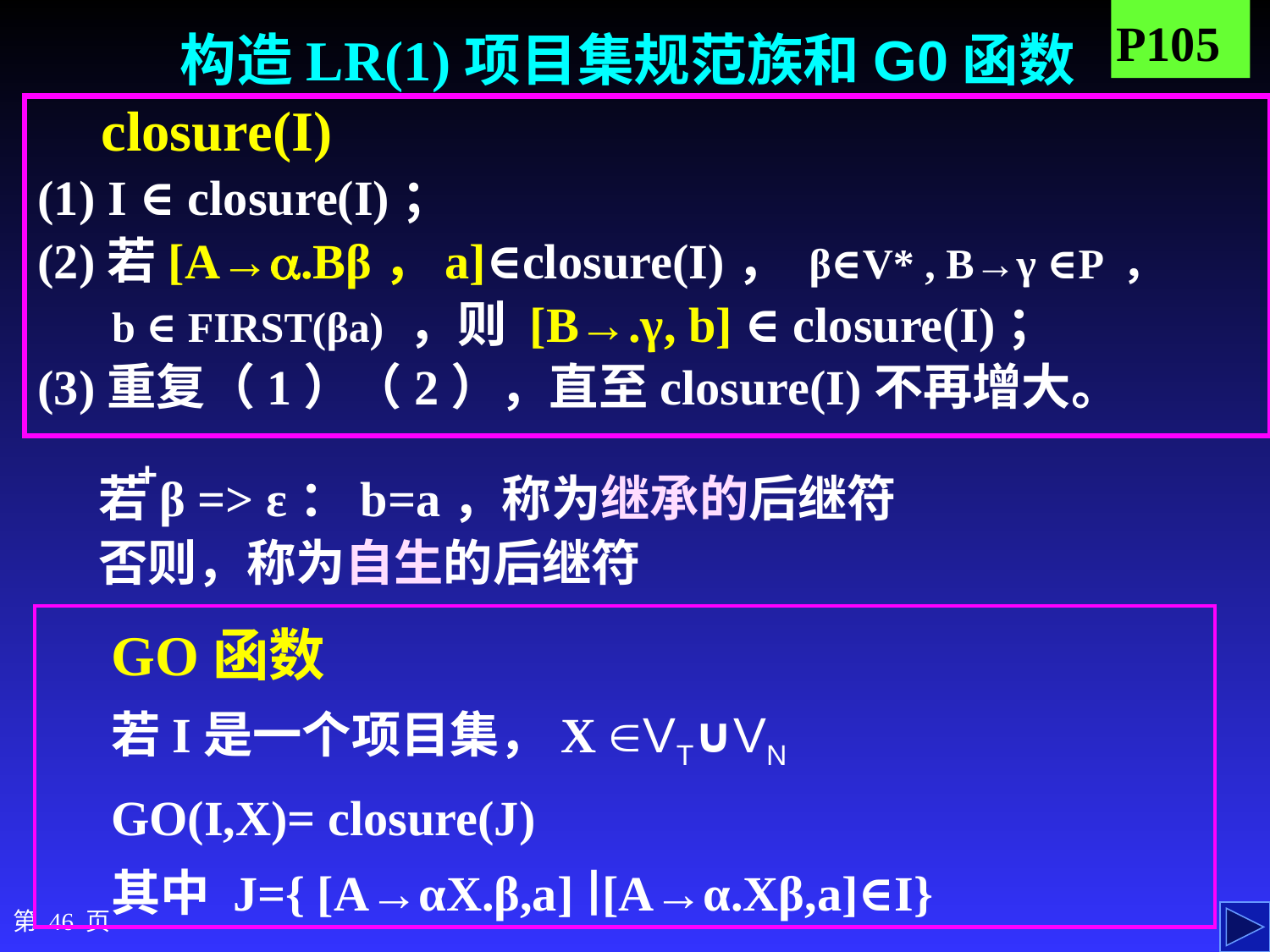

构造LR(1)项目集规范族和G0函数
P105
closure(I)
(1) I ∈ closure(I)；
(2)若[A→α.Bβ，a]∈closure(I)， β∈V* , B→γ ∈P ，
       b ∈ FIRST(βa) ，则 [B→.γ, b] ∈ closure(I)；
(3)重复（1）（2），直至closure(I)不再增大。
+
若β => ε：b=a，称为继承的后继符
否则，称为自生的后继符
GO函数
若I是一个项目集，X ∈VT∪VN
GO(I,X)= closure(J)
其中 J={ [A→αX.β,a] ∣[A→α.Xβ,a]∈I}
第 46 页